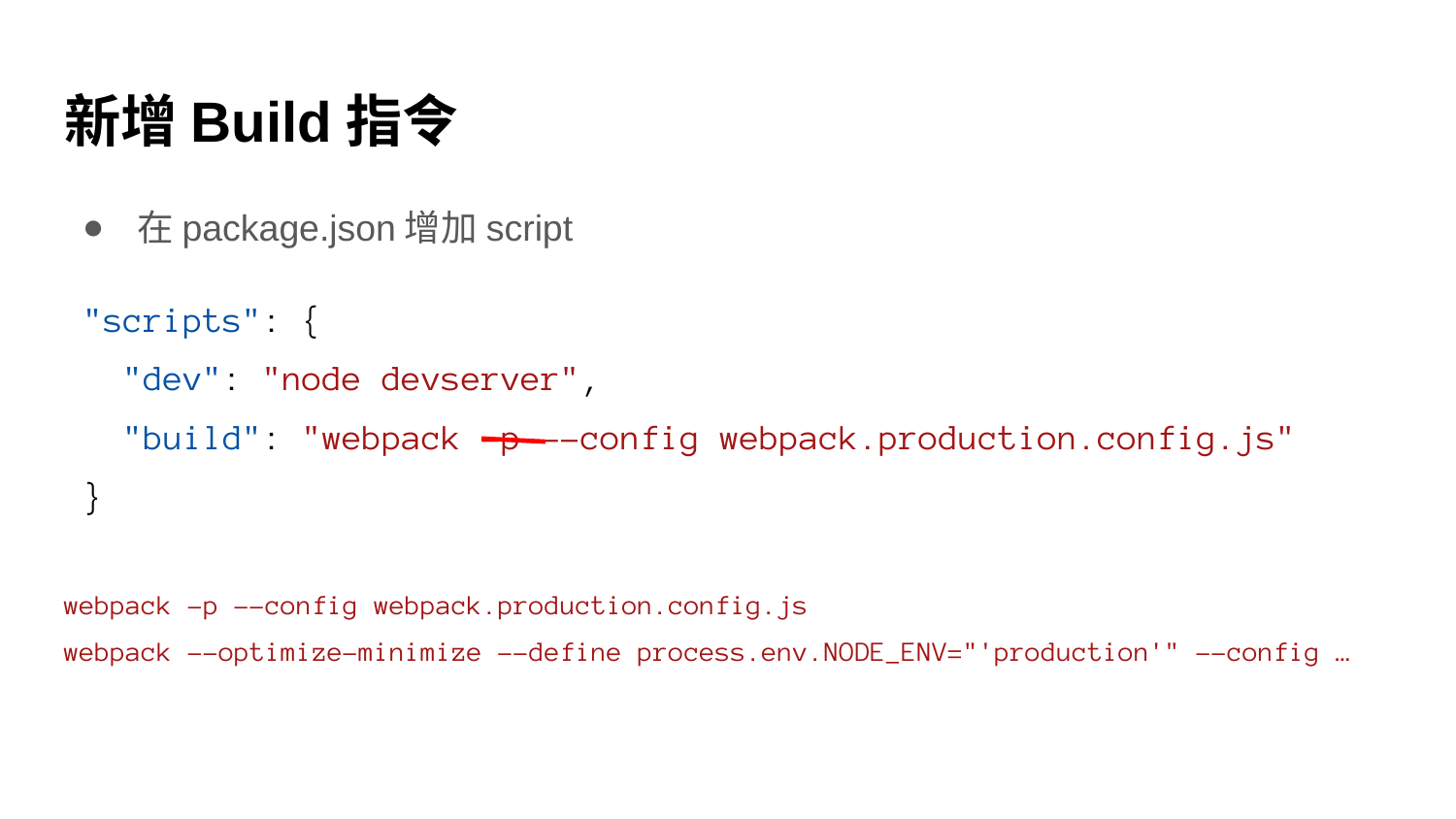

# 新增Build指令
在package.json增加script
 "scripts": {
   "dev": "node devserver",
   "build": "webpack -p --config webpack.production.config.js"
 }

webpack -p --config webpack.production.config.js
webpack --optimize-minimize --define process.env.NODE_ENV="'production'" --config …